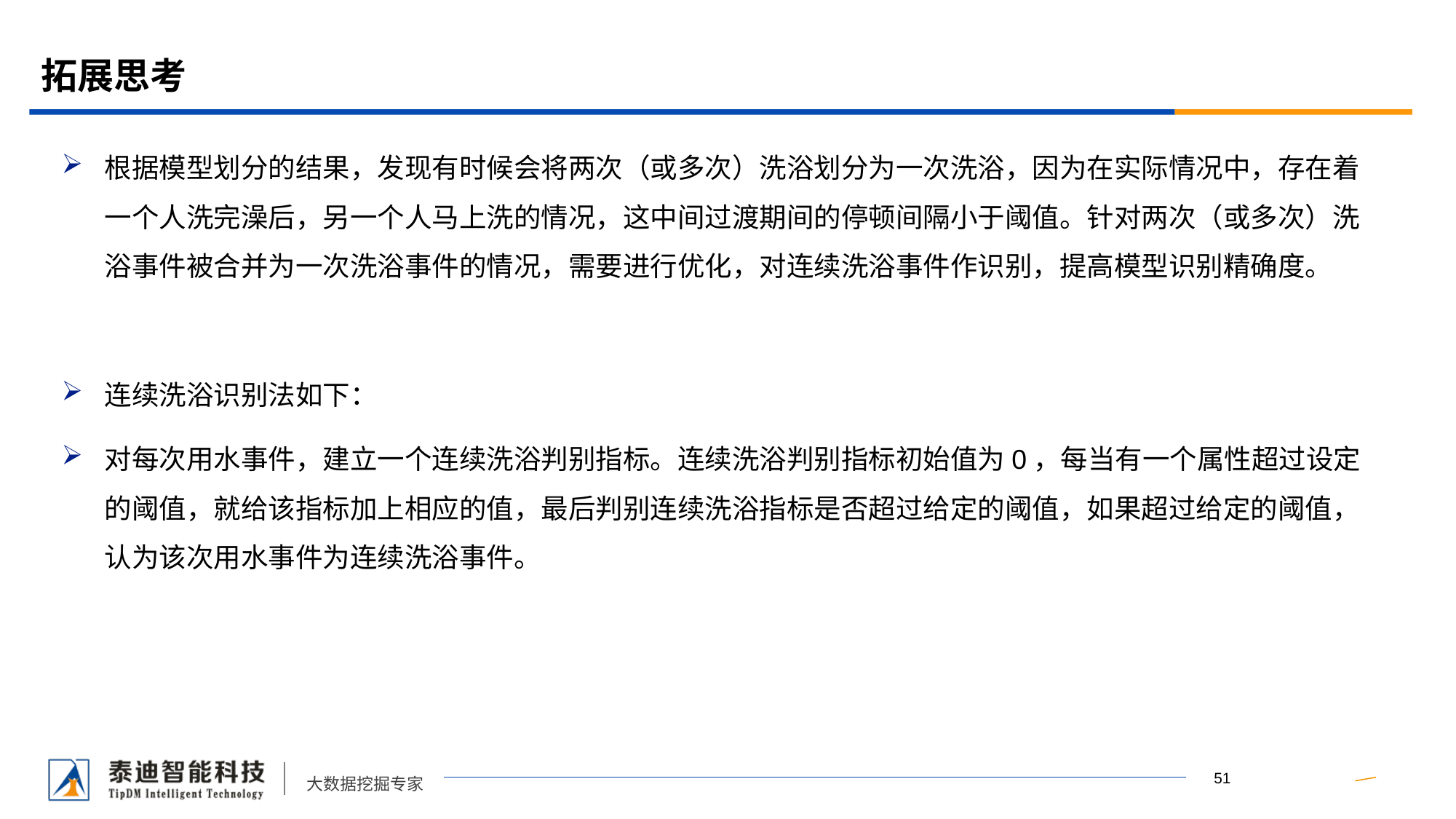

# 拓展思考
根据模型划分的结果，发现有时候会将两次（或多次）洗浴划分为一次洗浴，因为在实际情况中，存在着一个人洗完澡后，另一个人马上洗的情况，这中间过渡期间的停顿间隔小于阈值。针对两次（或多次）洗浴事件被合并为一次洗浴事件的情况，需要进行优化，对连续洗浴事件作识别，提高模型识别精确度。

连续洗浴识别法如下：
对每次用水事件，建立一个连续洗浴判别指标。连续洗浴判别指标初始值为0，每当有一个属性超过设定的阈值，就给该指标加上相应的值，最后判别连续洗浴指标是否超过给定的阈值，如果超过给定的阈值，认为该次用水事件为连续洗浴事件。